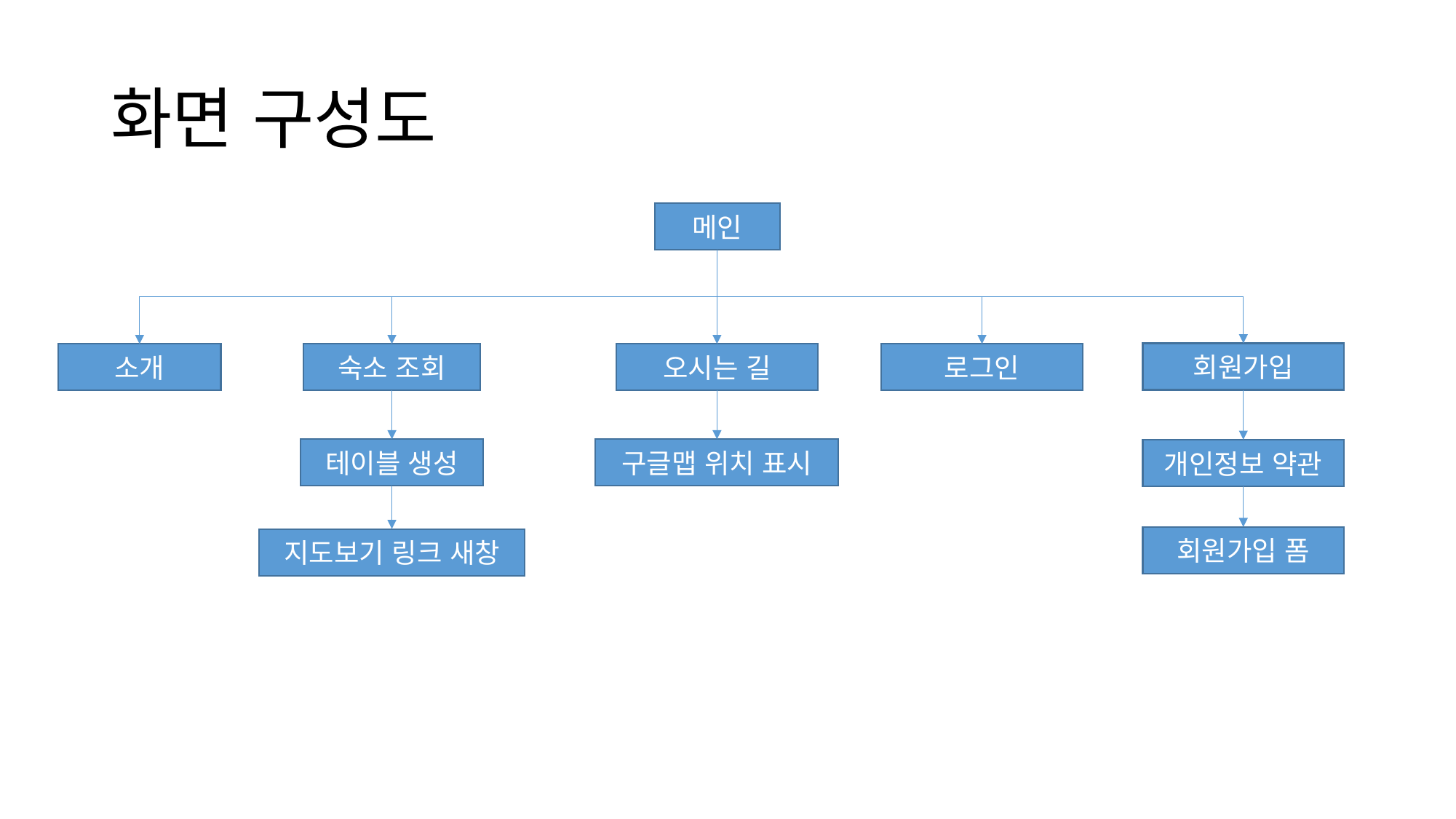

화면 구성도
메인
회원가입
로그인
숙소 조회
오시는 길
소개
테이블 생성
구글맵 위치 표시
개인정보 약관
회원가입 폼
지도보기 링크 새창